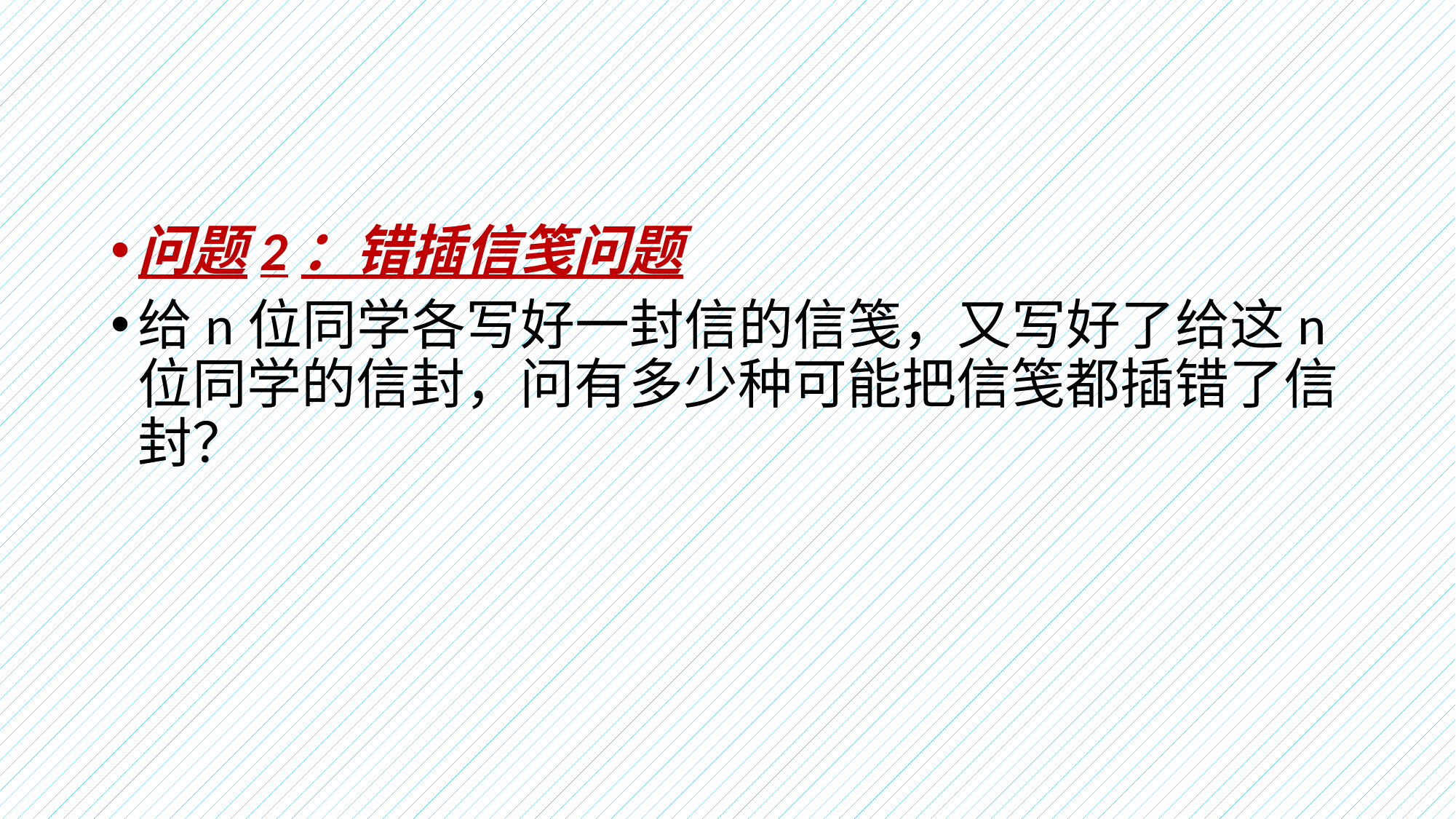

#
问题2：错插信笺问题
给n位同学各写好一封信的信笺，又写好了给这n位同学的信封，问有多少种可能把信笺都插错了信封？